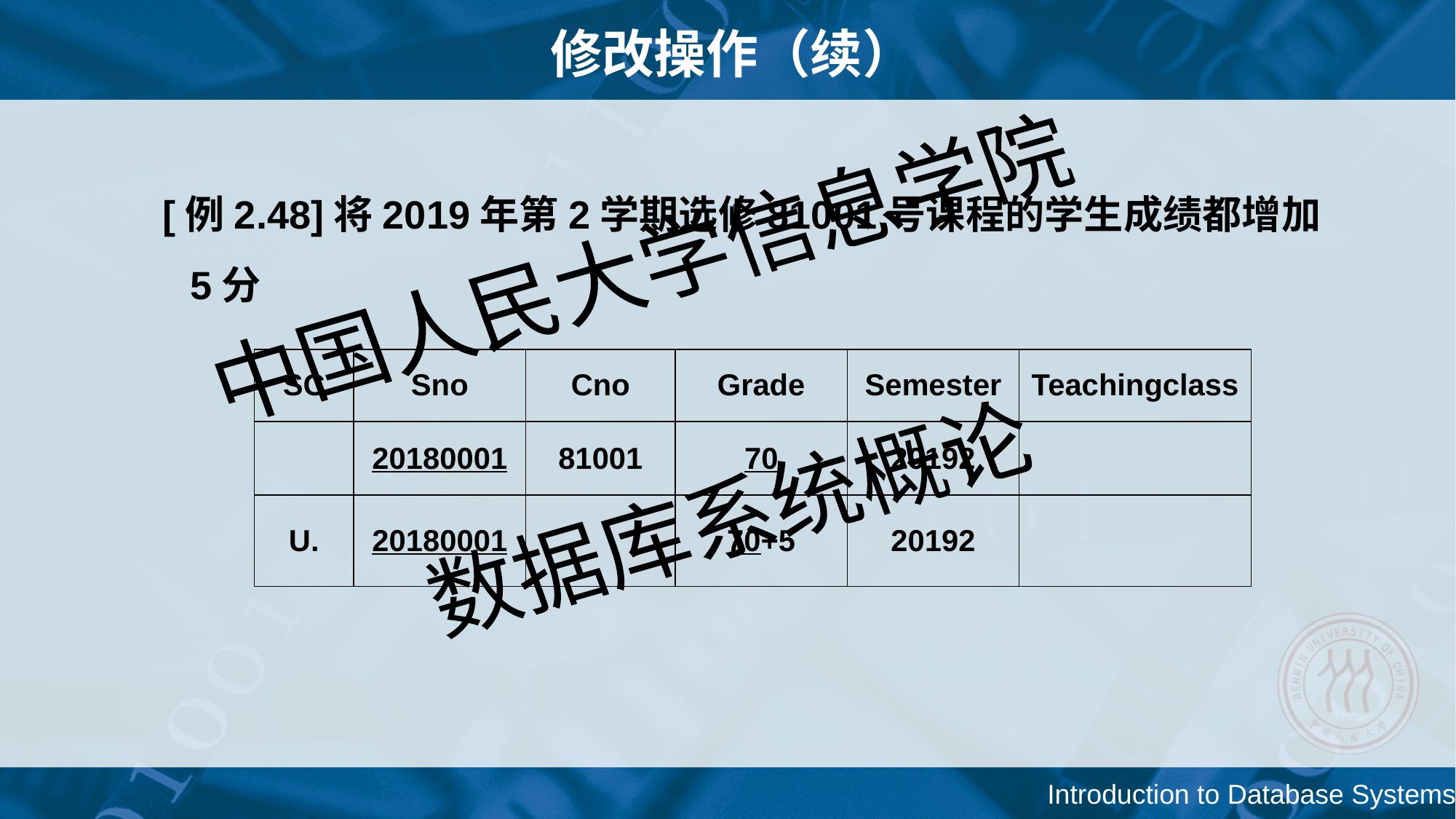

# 修改操作（续）
[例2.48]将2019年第2学期选修81001号课程的学生成绩都增加5分
| SC | Sno | Cno | Grade | Semester | Teachingclass |
| --- | --- | --- | --- | --- | --- |
|  | 20180001 | 81001 | 70 | 20192 |  |
| U. | 20180001 |  | 70+5 | 20192 |  |